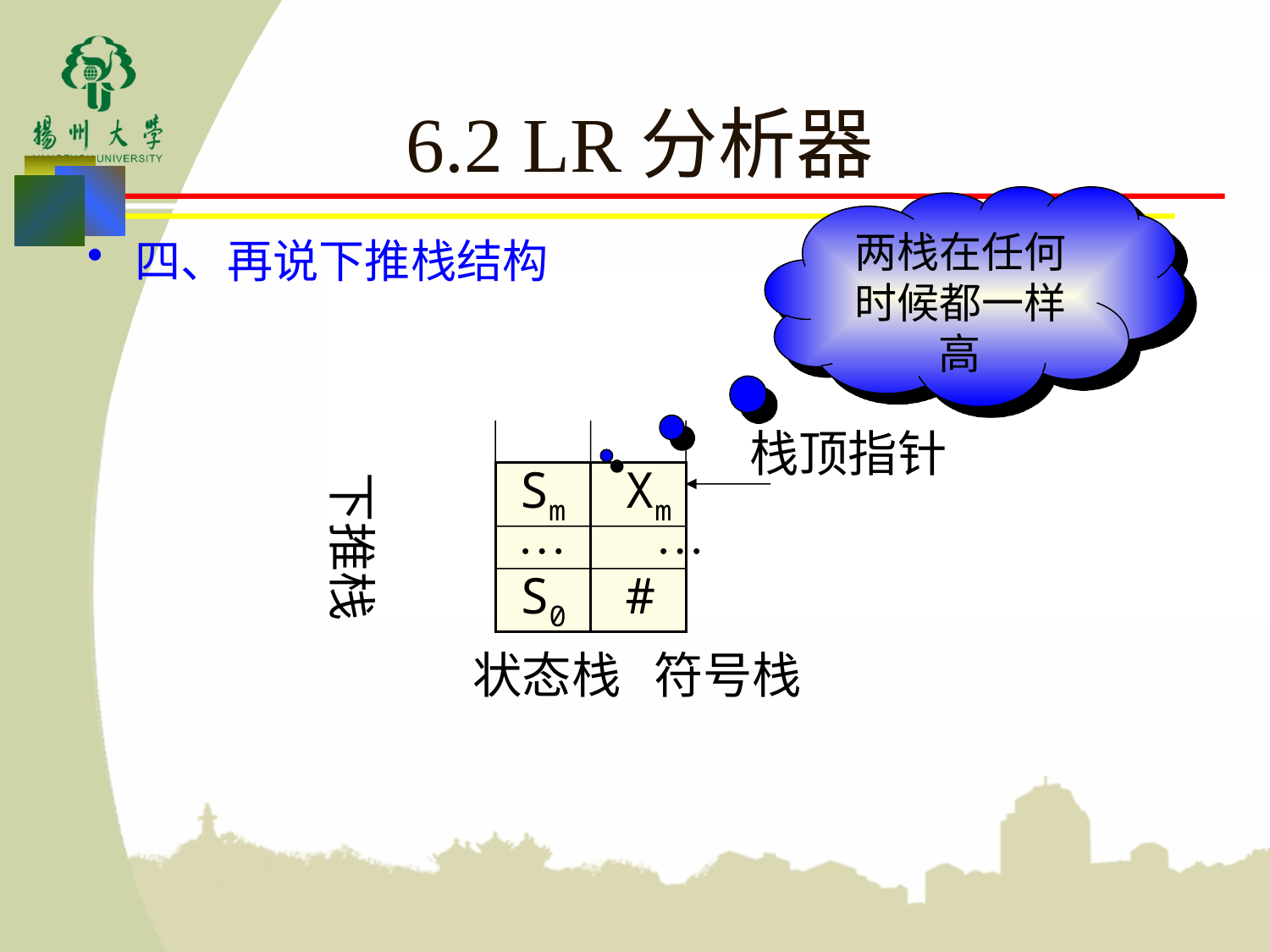

# 6.2 LR分析器
两栈在任何时候都一样高
四、再说下推栈结构
栈顶指针

Sm  Xm
下推栈

…   …

S0  #

  状态栈   符号栈

12